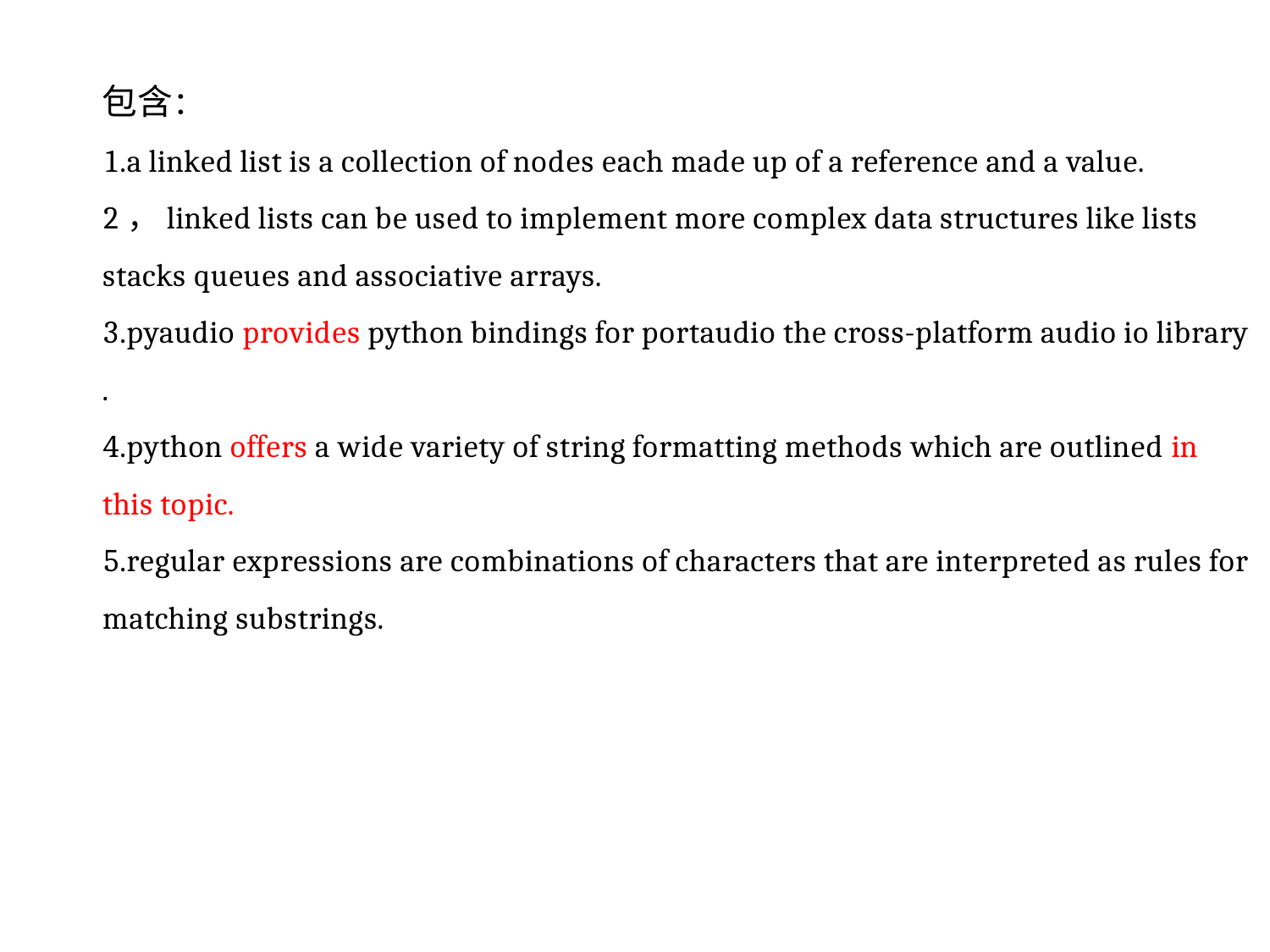

包含：
1.a linked list is a collection of nodes each made up of a reference and a value.
2，linked lists can be used to implement more complex data structures like lists stacks queues and associative arrays.
3.pyaudio provides python bindings for portaudio the cross-platform audio io library .
4.python offers a wide variety of string formatting methods which are outlined in this topic.
5.regular expressions are combinations of characters that are interpreted as rules for matching substrings.